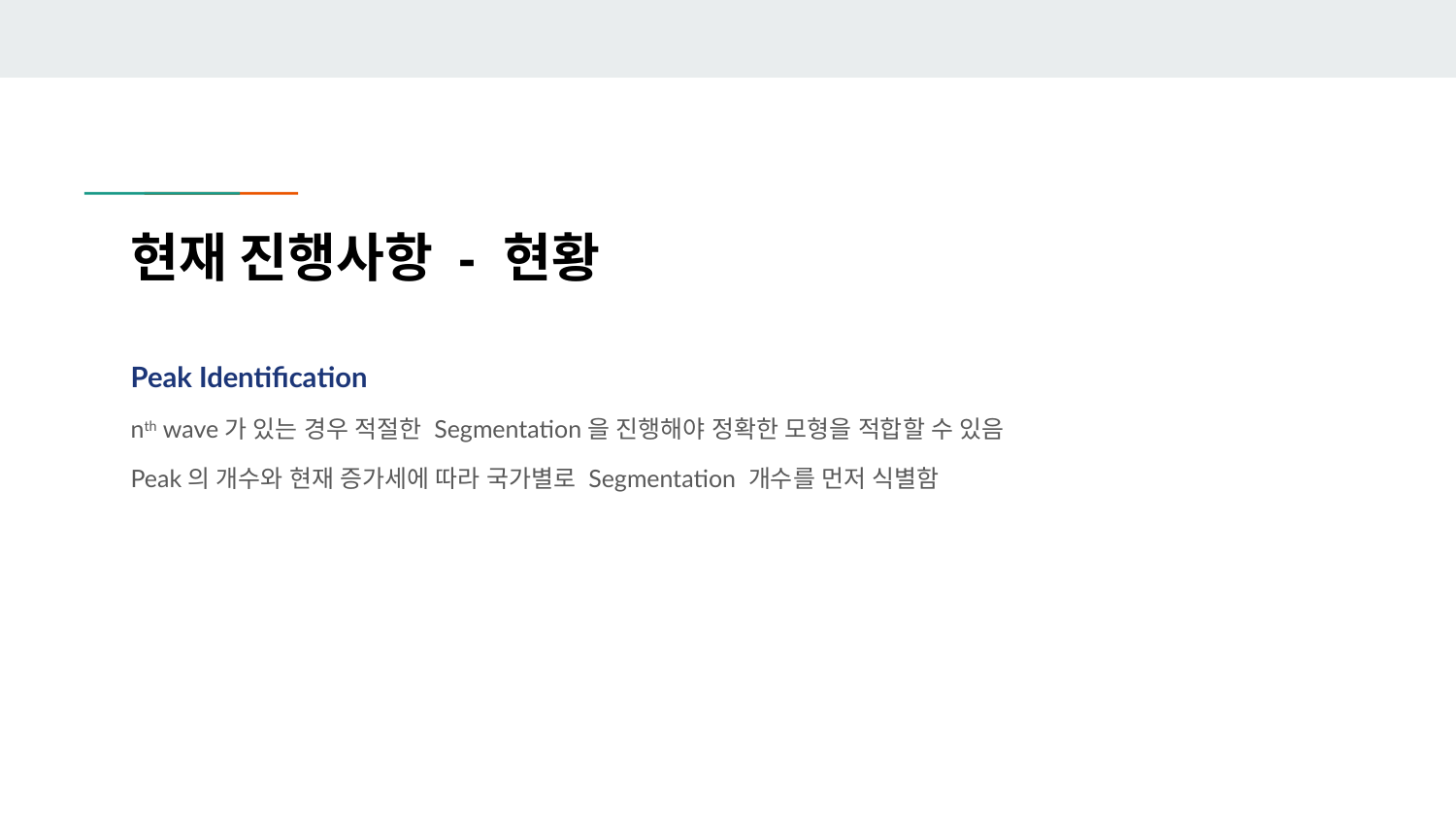

# 현재 진행사항 - 현황
Peak Identification
nth wave가 있는 경우 적절한 Segmentation을 진행해야 정확한 모형을 적합할 수 있음
Peak의 개수와 현재 증가세에 따라 국가별로 Segmentation 개수를 먼저 식별함